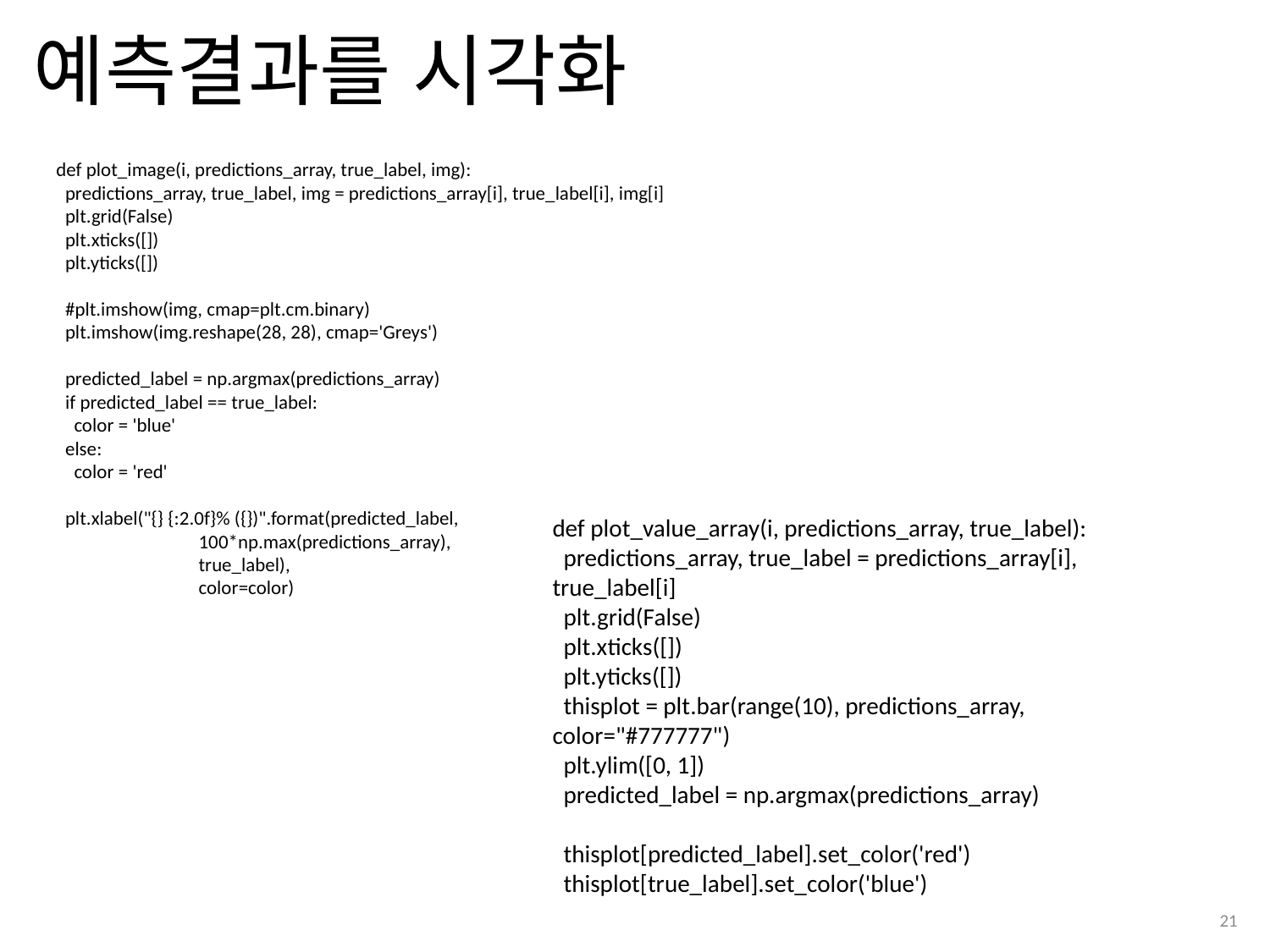

# 예측결과를 시각화
def plot_image(i, predictions_array, true_label, img):
  predictions_array, true_label, img = predictions_array[i], true_label[i], img[i]
  plt.grid(False)
  plt.xticks([])
  plt.yticks([])

  #plt.imshow(img, cmap=plt.cm.binary)
  plt.imshow(img.reshape(28, 28), cmap='Greys')

  predicted_label = np.argmax(predictions_array)
  if predicted_label == true_label:
    color = 'blue'
  else:
    color = 'red'

  plt.xlabel("{} {:2.0f}% ({})".format(predicted_label,
                                100*np.max(predictions_array),
                                true_label),
                                color=color)

def plot_value_array(i, predictions_array, true_label):
  predictions_array, true_label = predictions_array[i], true_label[i]
  plt.grid(False)
  plt.xticks([])
  plt.yticks([])
  thisplot = plt.bar(range(10), predictions_array, color="#777777")
  plt.ylim([0, 1])
  predicted_label = np.argmax(predictions_array)

  thisplot[predicted_label].set_color('red')
  thisplot[true_label].set_color('blue')
21